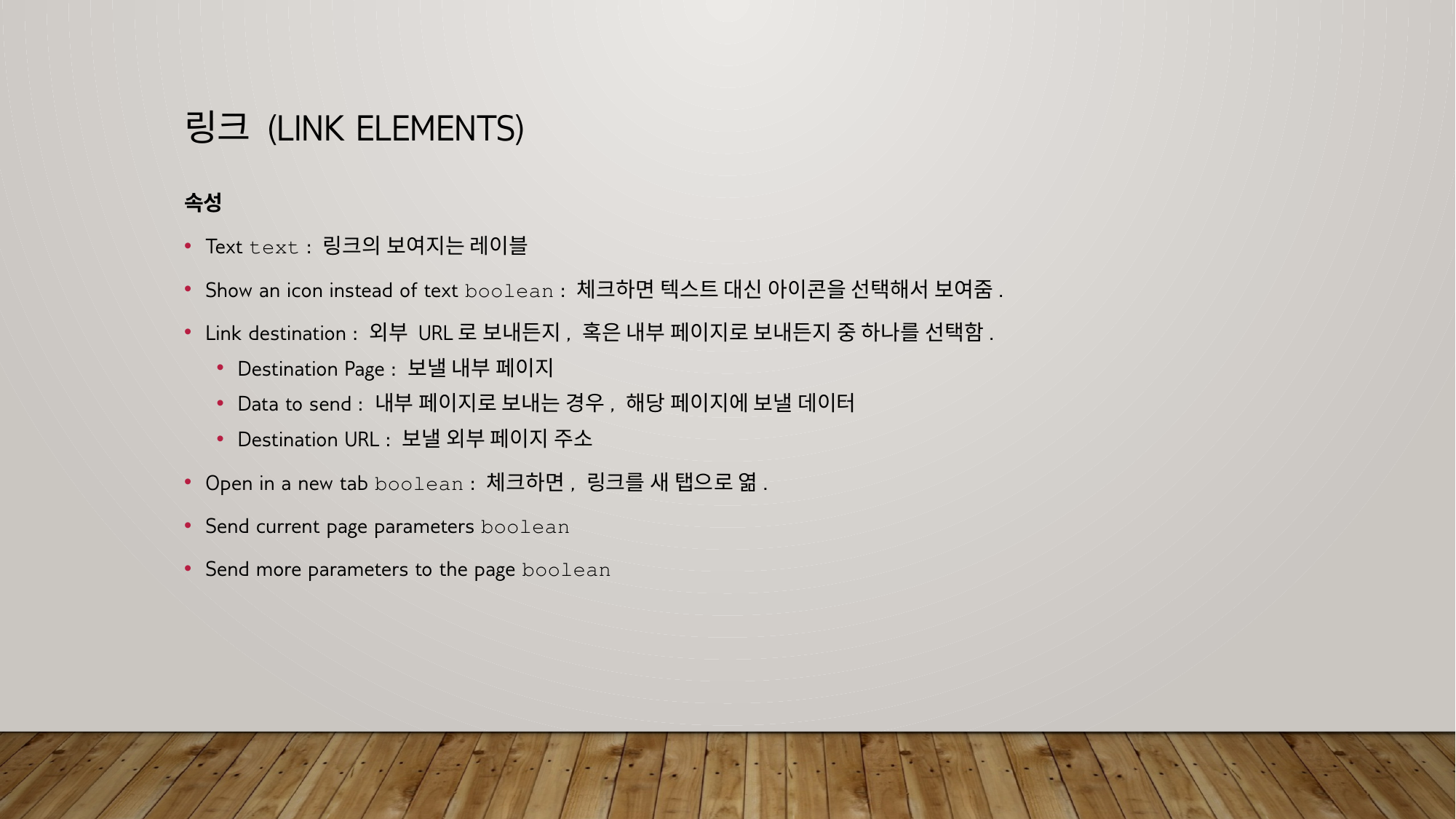

# 링크 (Link elements)
속성
Text text : 링크의 보여지는 레이블
Show an icon instead of text boolean : 체크하면 텍스트 대신 아이콘을 선택해서 보여줌.
Link destination : 외부 URL로 보내든지, 혹은 내부 페이지로 보내든지 중 하나를 선택함.
Destination Page : 보낼 내부 페이지
Data to send : 내부 페이지로 보내는 경우, 해당 페이지에 보낼 데이터
Destination URL : 보낼 외부 페이지 주소
Open in a new tab boolean : 체크하면, 링크를 새 탭으로 엶.
Send current page parameters boolean
Send more parameters to the page boolean